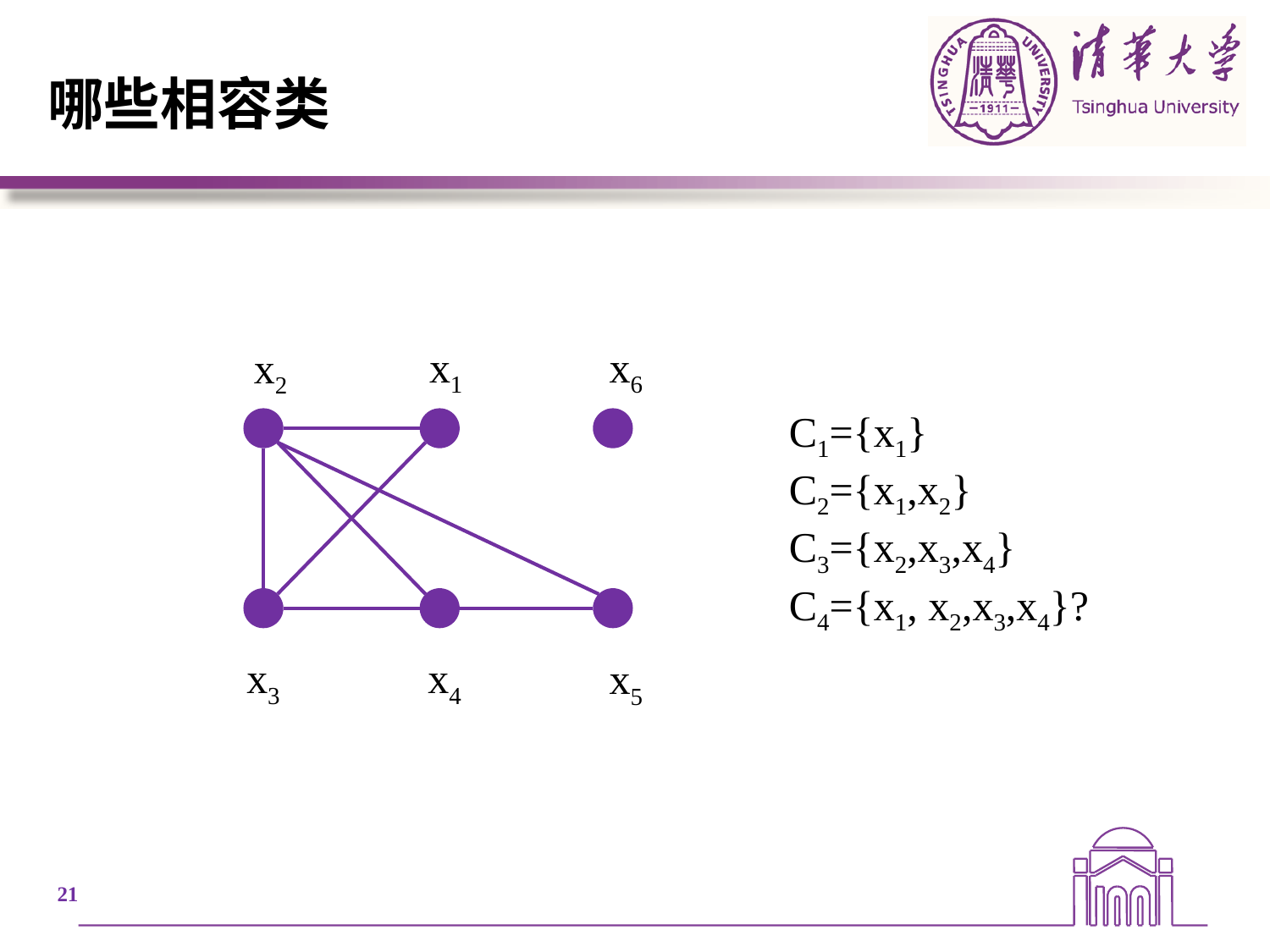

# 哪些相容类
x1
x6
x2
C1={x1}
C2={x1,x2}
C3={x2,x3,x4}
C4={x1, x2,x3,x4}?

x4
x3
x5